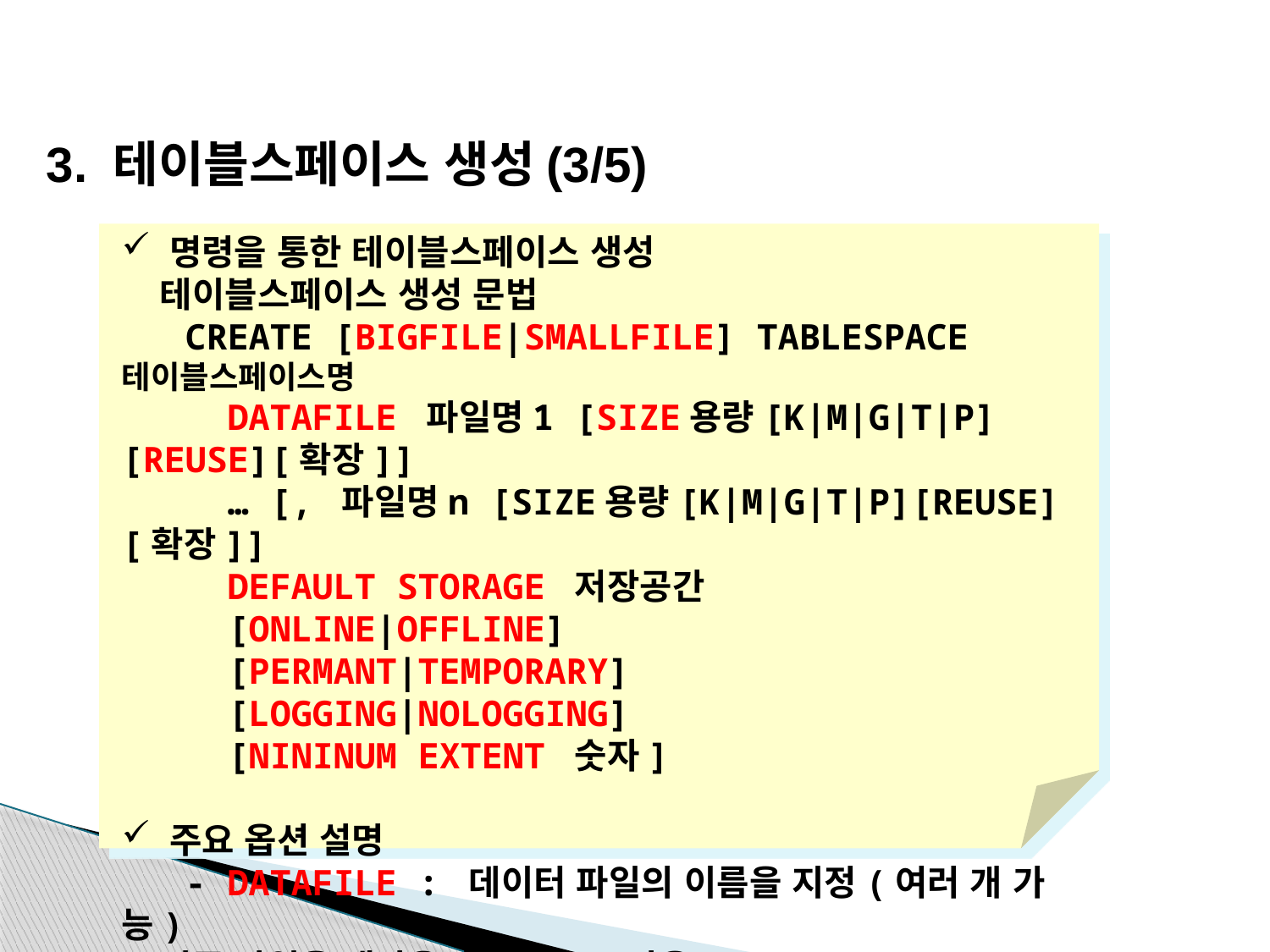

3. 테이블스페이스 생성(3/5)
명령을 통한 테이블스페이스 생성
   테이블스페이스 생성 문법
   CREATE [BIGFILE|SMALLFILE] TABLESPACE 테이블스페이스명
     DATAFILE 파일명1 [SIZE용량[K|M|G|T|P][REUSE][확장]]
     … [, 파일명n [SIZE용량[K|M|G|T|P][REUSE][확장]]
     DEFAULT STORAGE 저장공간
     [ONLINE|OFFLINE]
     [PERMANT|TEMPORARY]
     [LOGGING|NOLOGGING]
     [NININUM EXTENT 숫자]

주요 옵션 설명
   - DATAFILE : 데이터 파일의 이름을 지정(여러 개 가능)
   기존 파일을 재사용시 REUSE 사용